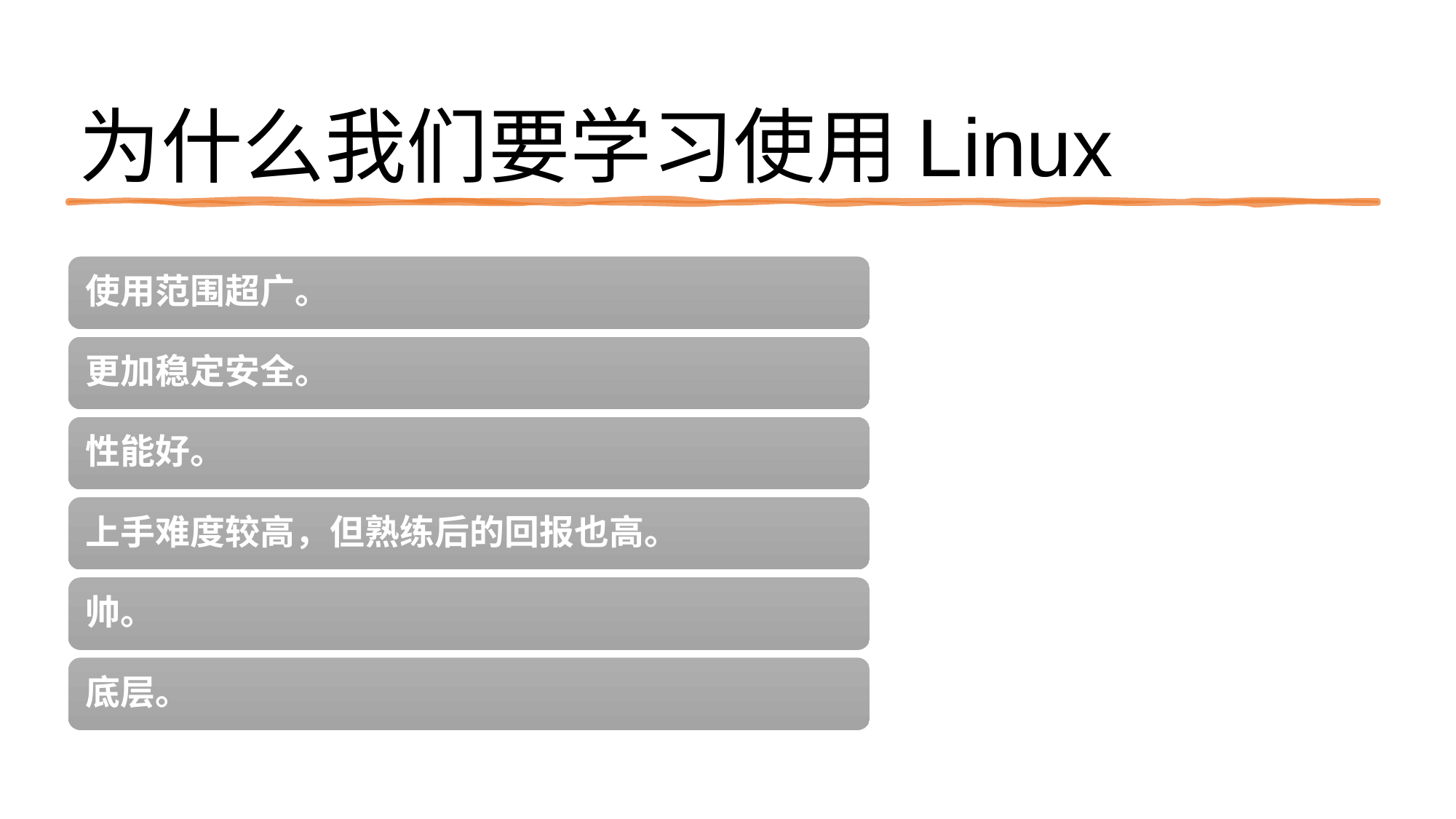

# 为什么我们要学习使用Linux

使用范围超广。
更加稳定安全。
性能好。
上手难度较高，但熟练后的回报也高。
帅。
底层。